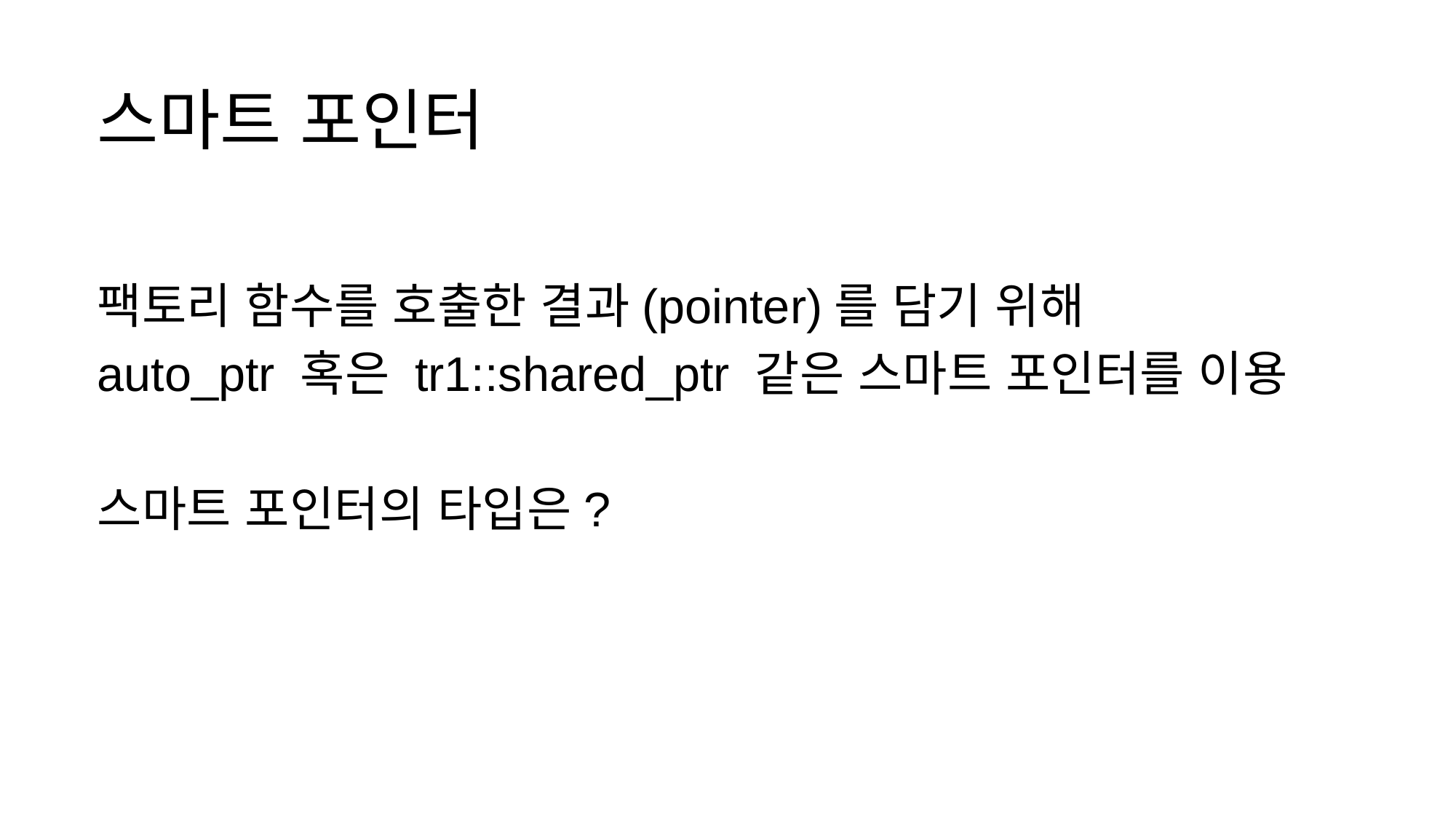

# 스마트 포인터
팩토리 함수를 호출한 결과(pointer)를 담기 위해
auto_ptr 혹은 tr1::shared_ptr 같은 스마트 포인터를 이용

스마트 포인터의 타입은?